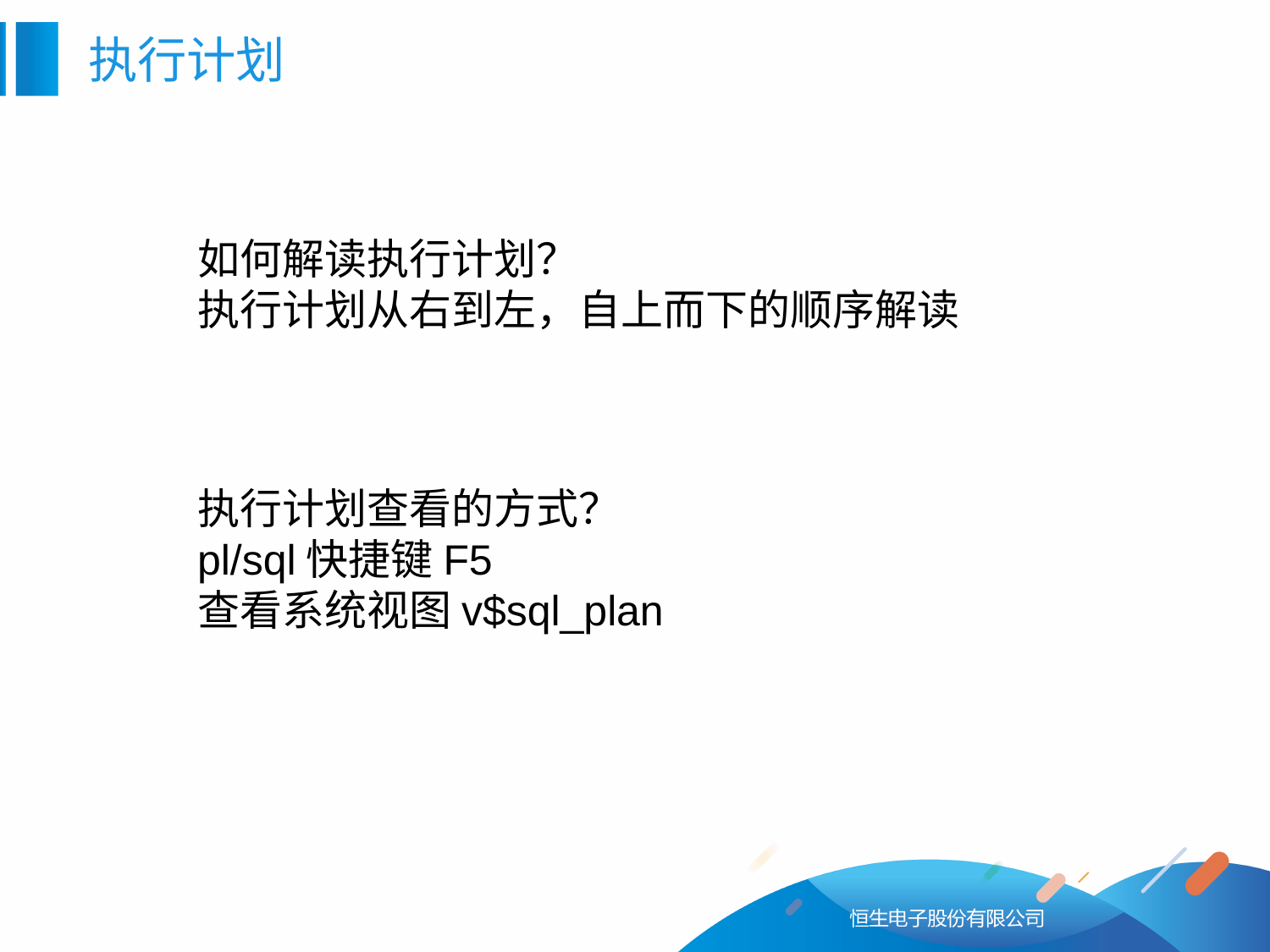

执行计划
如何解读执行计划？
执行计划从右到左，自上而下的顺序解读
执行计划查看的方式？
pl/sql快捷键F5
查看系统视图v$sql_plan